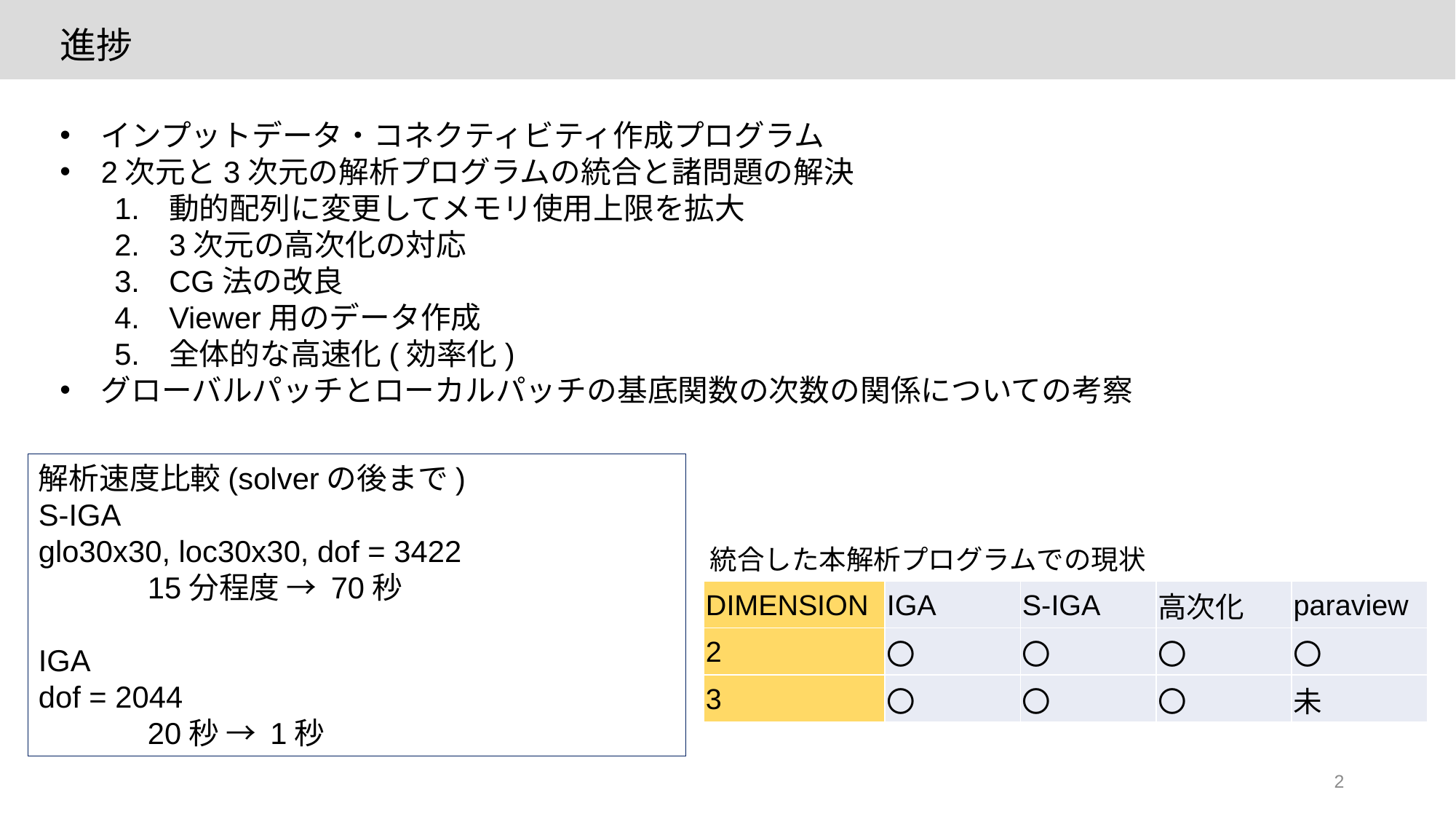

進捗
インプットデータ・コネクティビティ作成プログラム
2次元と3次元の解析プログラムの統合と諸問題の解決
動的配列に変更してメモリ使用上限を拡大
3次元の高次化の対応
CG法の改良
Viewer用のデータ作成
全体的な高速化(効率化)
グローバルパッチとローカルパッチの基底関数の次数の関係についての考察
解析速度比較(solverの後まで)
S-IGA
glo30x30, loc30x30, dof = 3422
	15分程度 → 70秒

IGA
dof = 2044
	20秒 → 1秒
統合した本解析プログラムでの現状
| DIMENSION | IGA | S-IGA | 高次化 | paraview |
| --- | --- | --- | --- | --- |
| 2 | 〇 | 〇 | 〇 | 〇 |
| 3 | 〇 | 〇 | 〇 | 未 |
2